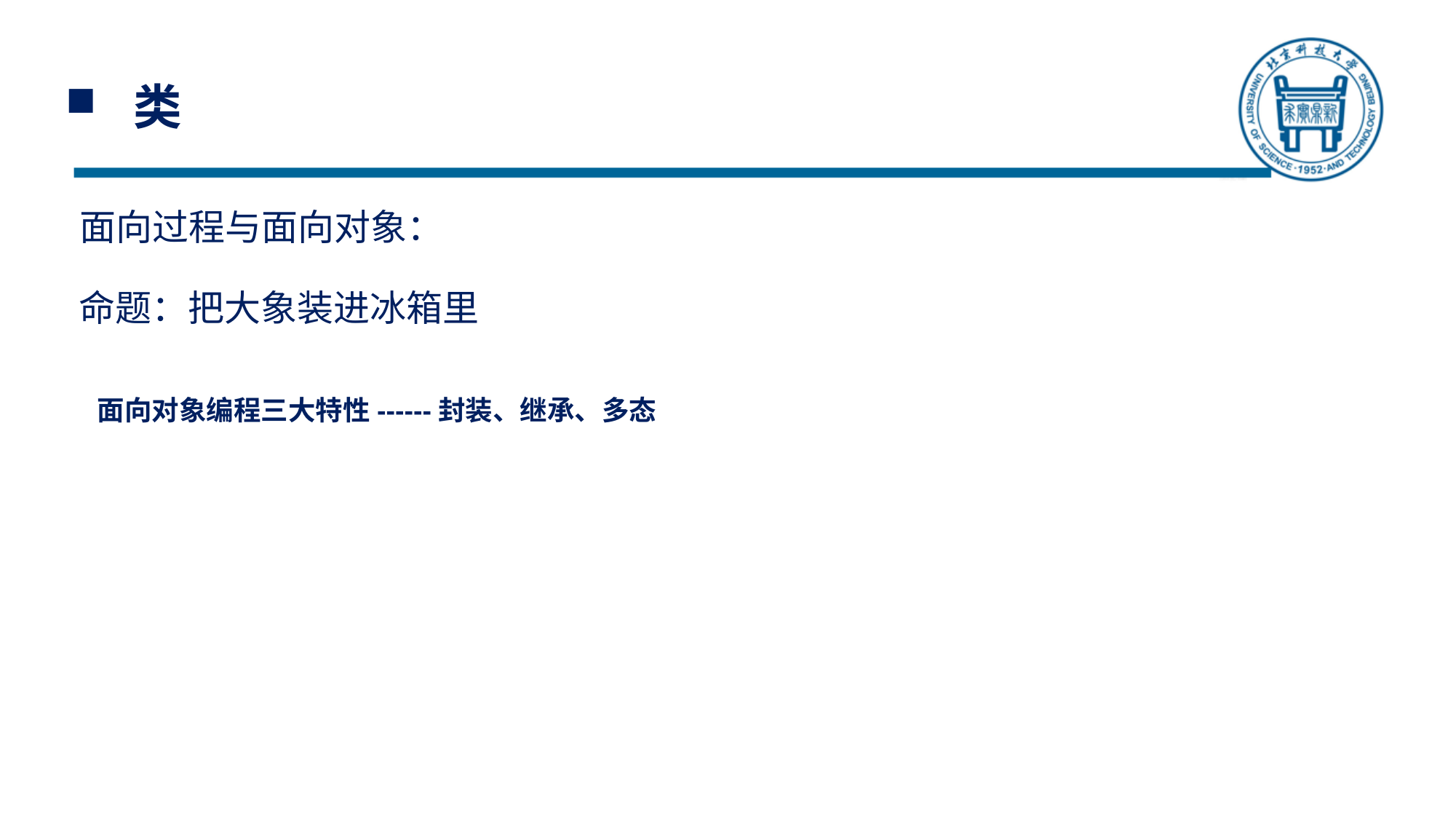

# 类
面向过程与面向对象：
命题：把大象装进冰箱里
面向对象编程三大特性------封装、继承、多态